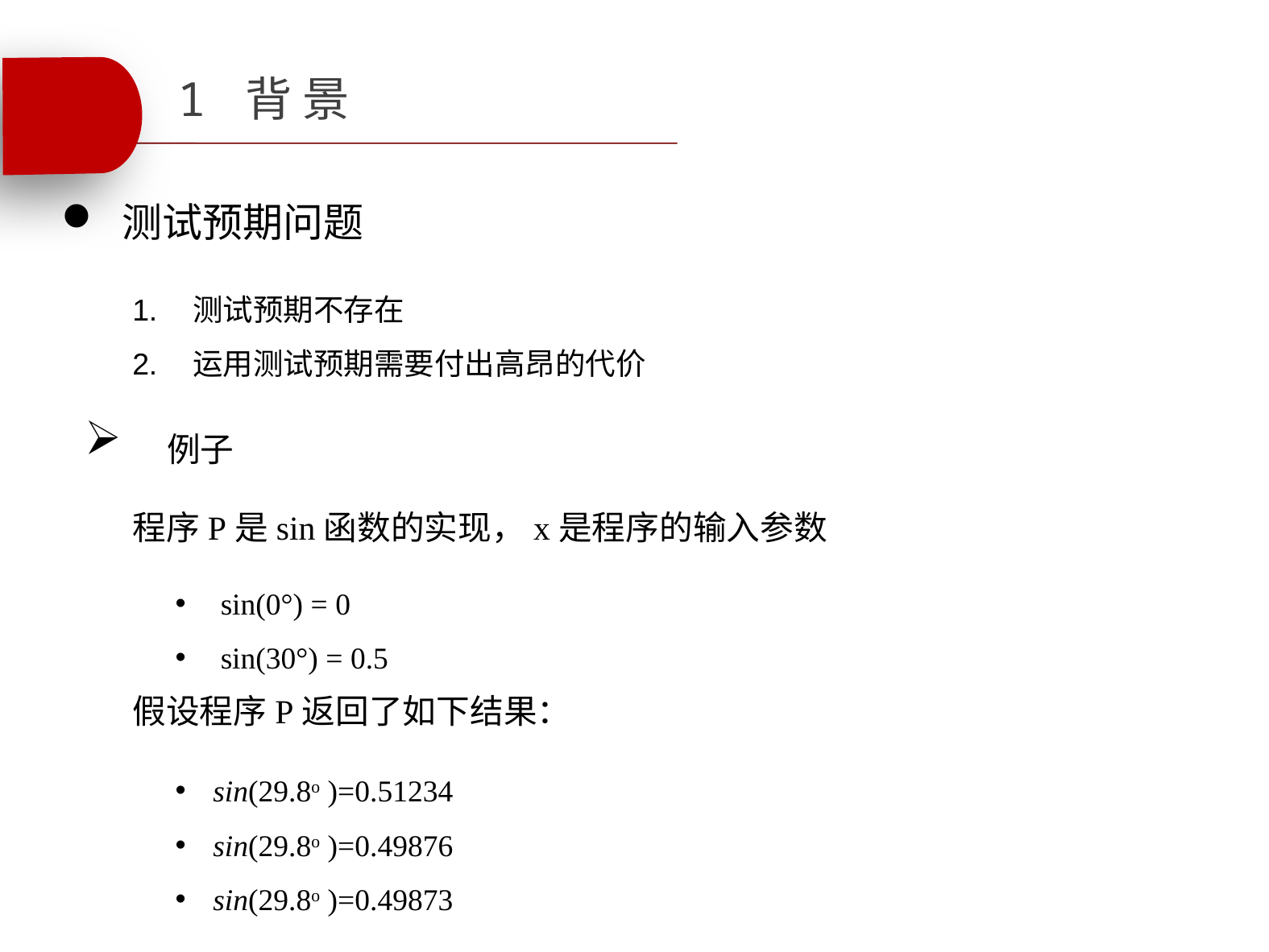

# 1 背 景
测试预期问题
测试预期不存在
运用测试预期需要付出高昂的代价
 例子
程序P是sin函数的实现，x是程序的输入参数
sin(0°) = 0
sin(30°) = 0.5
假设程序P返回了如下结果：
sin(29.8o )=0.51234
sin(29.8o )=0.49876
sin(29.8o )=0.49873